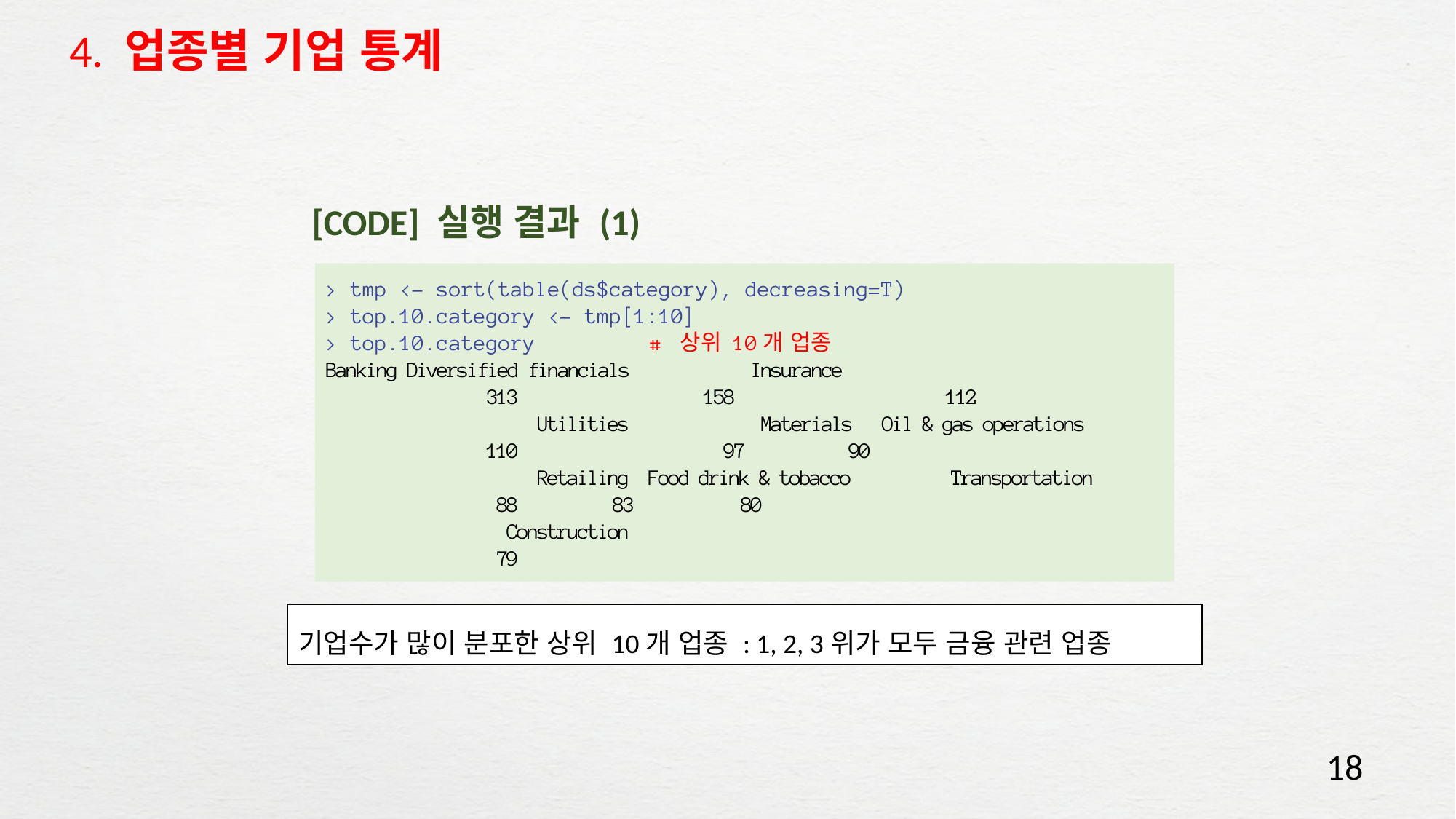

# 4. 업종별 기업 통계

[CODE] 실행 결과 (1)

> tmp <- sort(table(ds$category), decreasing=T)
> top.10.category <- tmp[1:10]
> top.10.category 				# 상위 10개 업종
Banking Diversified financials 	          Insurance
		     313 	                158                     112
	          Utilities 	           Materials   Oil & gas operations
		     110 	                  97 		         90
 	          Retailing  Food drink & tobacco          Transportation
   		      88 		       83 		         80
	       Construction
		      79
기업수가 많이 분포한 상위 10개 업종 : 1, 2, 3위가 모두 금융 관련 업종
18
18